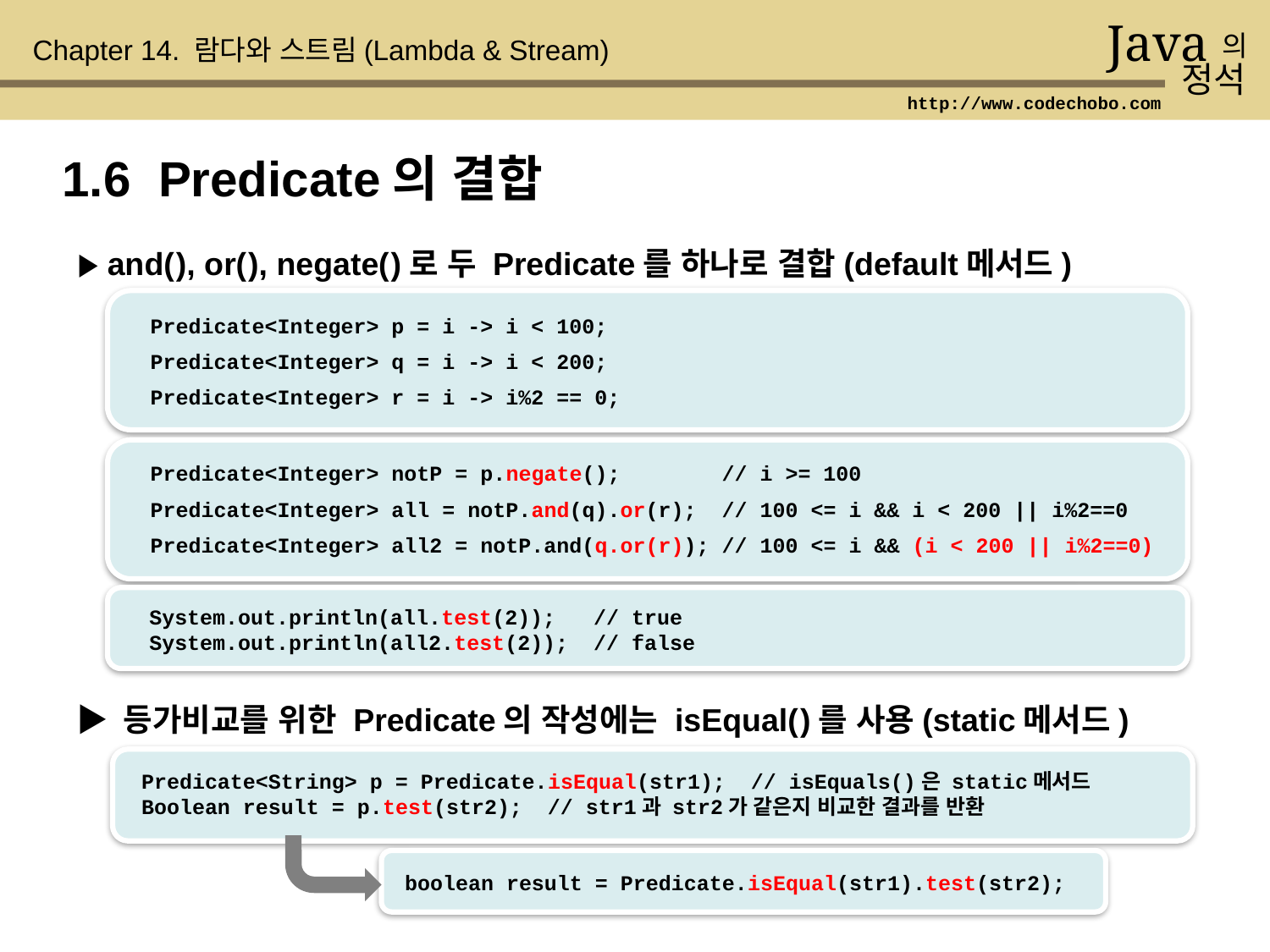

Java
의
정석
Chapter 14. 람다와 스트림(Lambda & Stream)

http://www.codechobo.com
1.6  Predicate의 결합
▶ and( ), or( ), negate( )로 두 Predicate를 하나로 결합(default메서드)

  Predicate<Integer> p = i -> i < 100;
  Predicate<Integer> q = i -> i < 200;
  Predicate<Integer> r = i -> i%2 == 0;

  Predicate<Integer> notP = p.negate();        // i >= 100
  Predicate<Integer> all = notP.and(q).or(r);  // 100 <= i && i < 200 || i%2==0
  Predicate<Integer> all2 = notP.and(q.or(r)); // 100 <= i && (i < 200 || i%2==0)

 System.out.println(all.test(2));   // true
 System.out.println(all2.test(2));  // false
▶ 등가비교를 위한 Predicate의 작성에는 isEqual( )를 사용(static메서드)

Predicate<String> p = Predicate.isEqual(str1);  // isEquals()은 static메서드
Boolean result = p.test(str2);  // str1과 str2가 같은지 비교한 결과를 반환

boolean result = Predicate.isEqual(str1).test(str2);